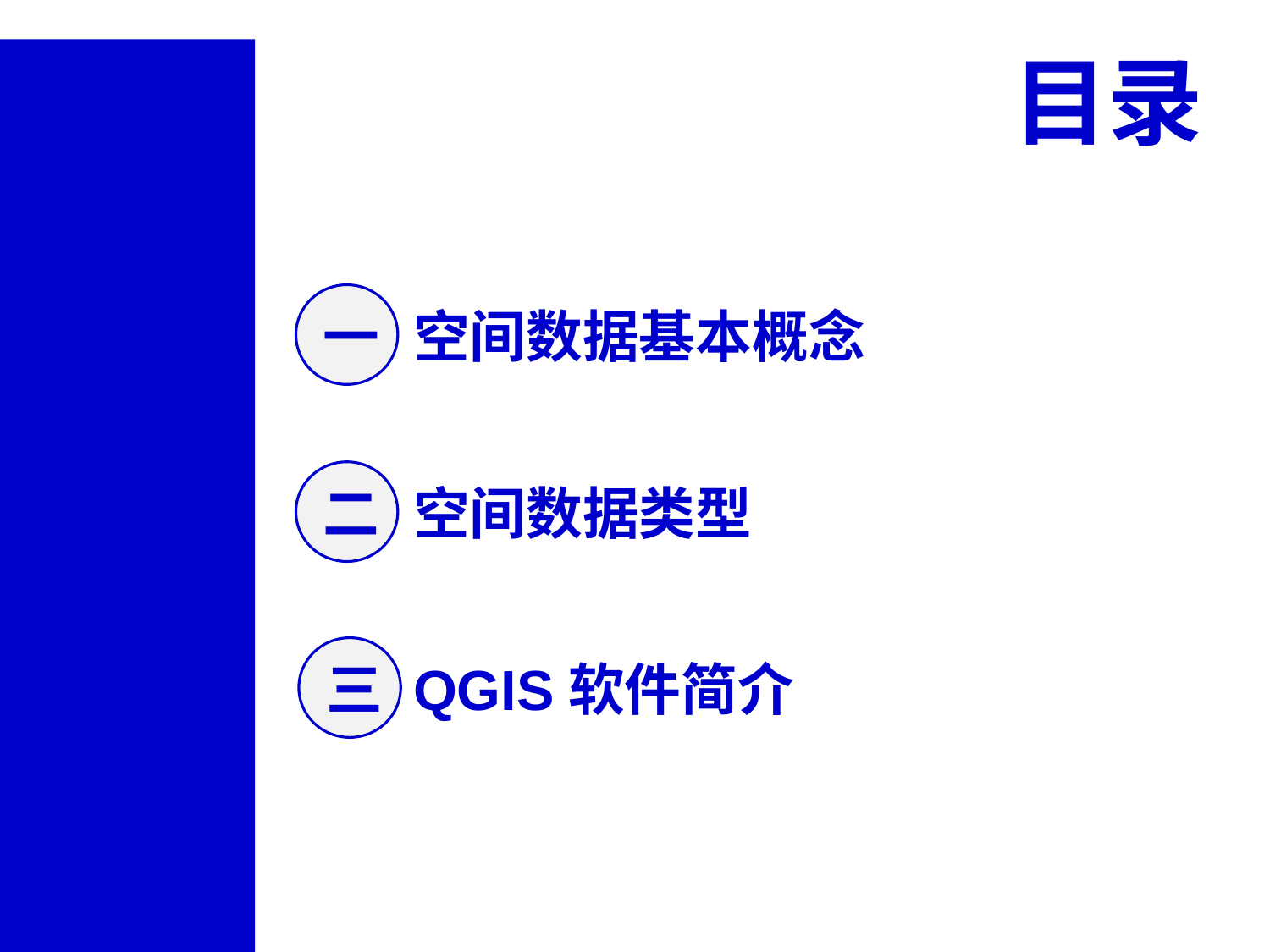

目录

一
空间数据基本概念
二
空间数据类型
三
QGIS软件简介